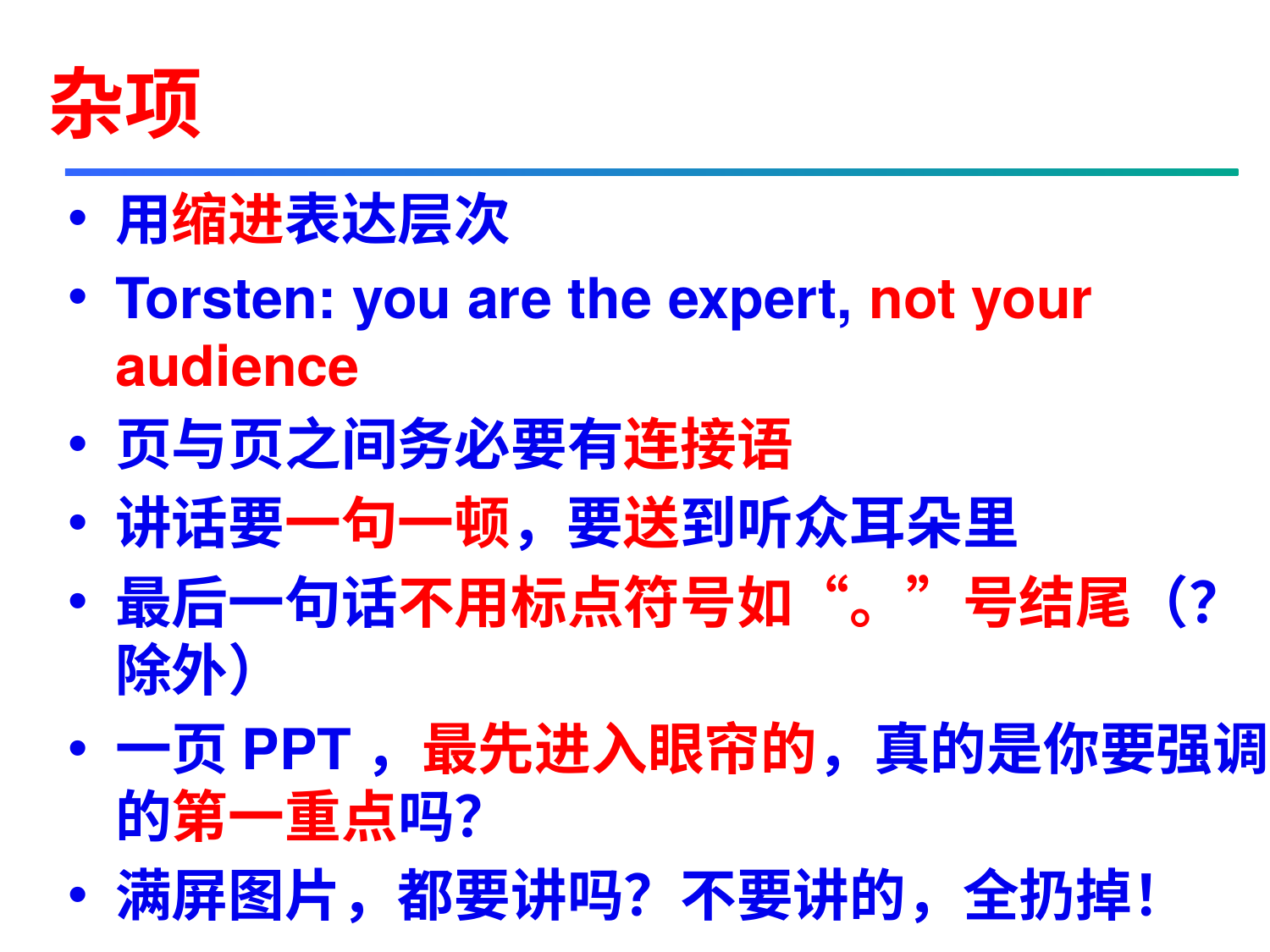

# 杂项
用缩进表达层次
Torsten: you are the expert, not your audience
页与页之间务必要有连接语
讲话要一句一顿，要送到听众耳朵里
最后一句话不用标点符号如“。”号结尾（？除外）
一页PPT，最先进入眼帘的，真的是你要强调的第一重点吗？
满屏图片，都要讲吗？不要讲的，全扔掉！